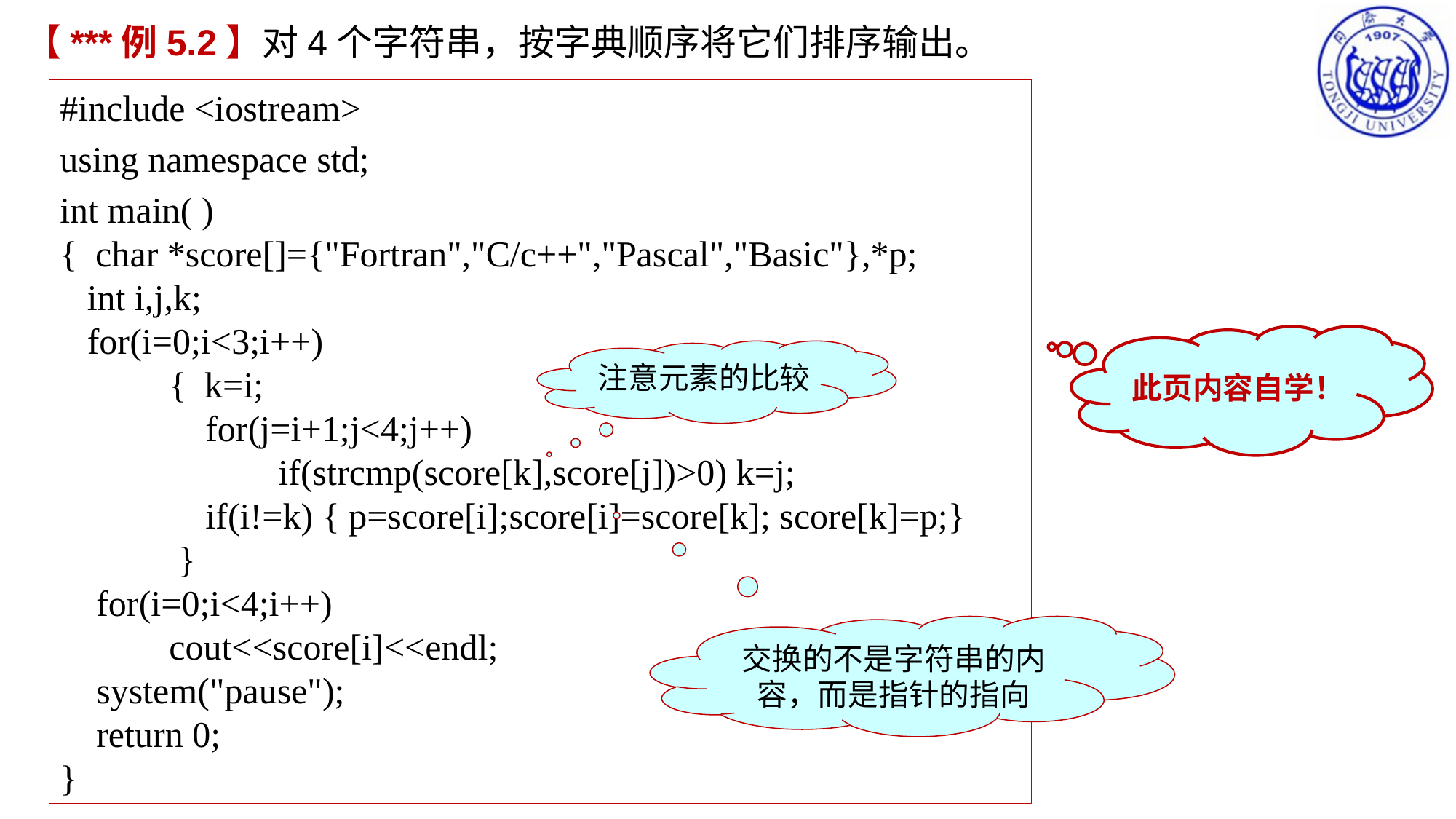

【***例5.2】对4个字符串，按字典顺序将它们排序输出。
#include <iostream>
using namespace std;
int main( )
{  char *score[]={"Fortran","C/c++","Pascal","Basic"},*p;
   int i,j,k;
   for(i=0;i<3;i++)
	{  k=i;
	    for(j=i+1;j<4;j++)
		if(strcmp(score[k],score[j])>0) k=j;
	    if(i!=k) { p=score[i];score[i]=score[k]; score[k]=p;}
	 }
    for(i=0;i<4;i++)
	cout<<score[i]<<endl;
    system("pause");
    return 0;
}
此页内容自学！
注意元素的比较
交换的不是字符串的内容，而是指针的指向